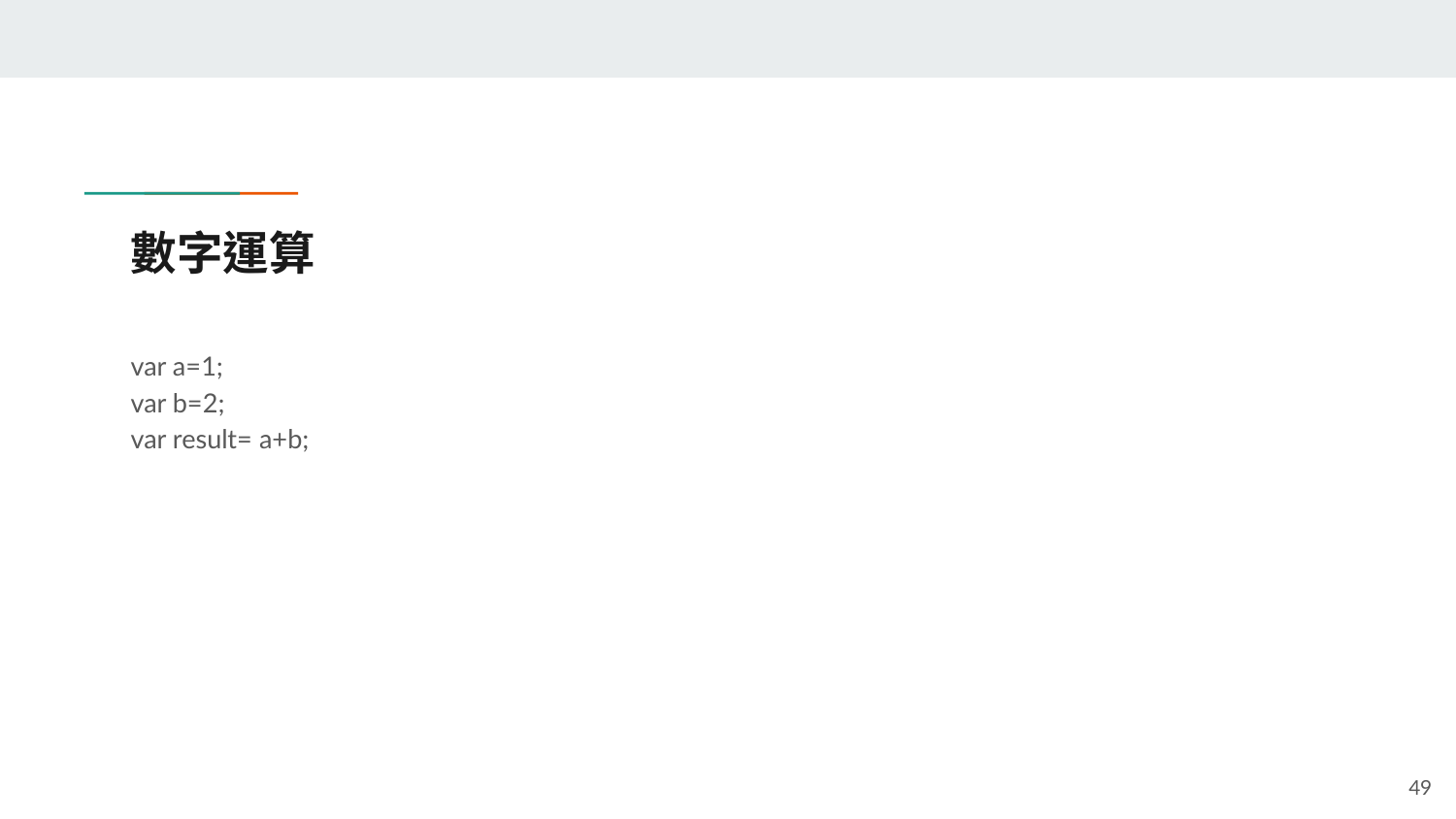

# 數字運算
var a=1;
var b=2;
var result= a+b;
49